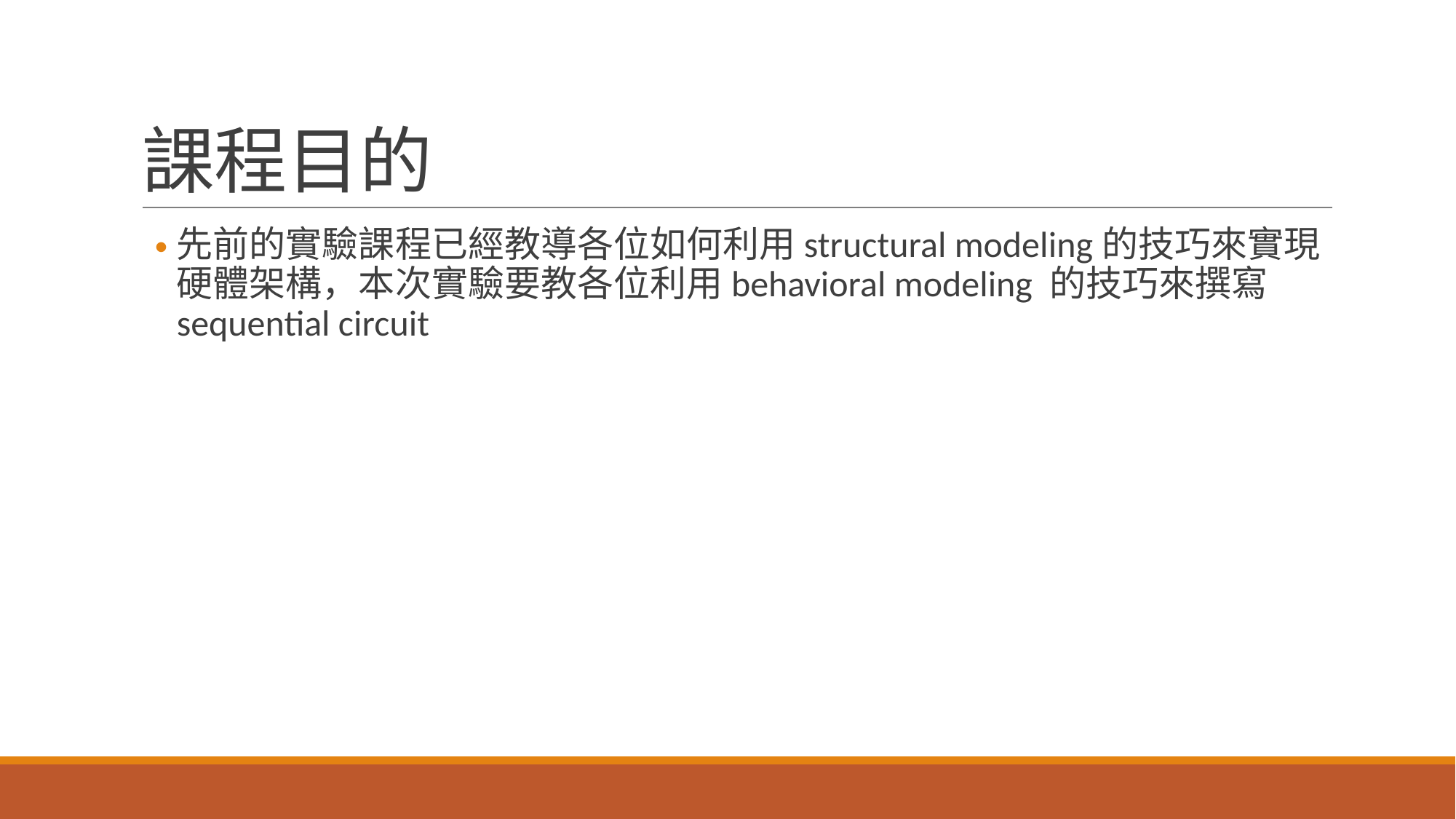

# 課程目的
先前的實驗課程已經教導各位如何利用structural modeling的技巧來實現硬體架構，本次實驗要教各位利用behavioral modeling 的技巧來撰寫sequential circuit